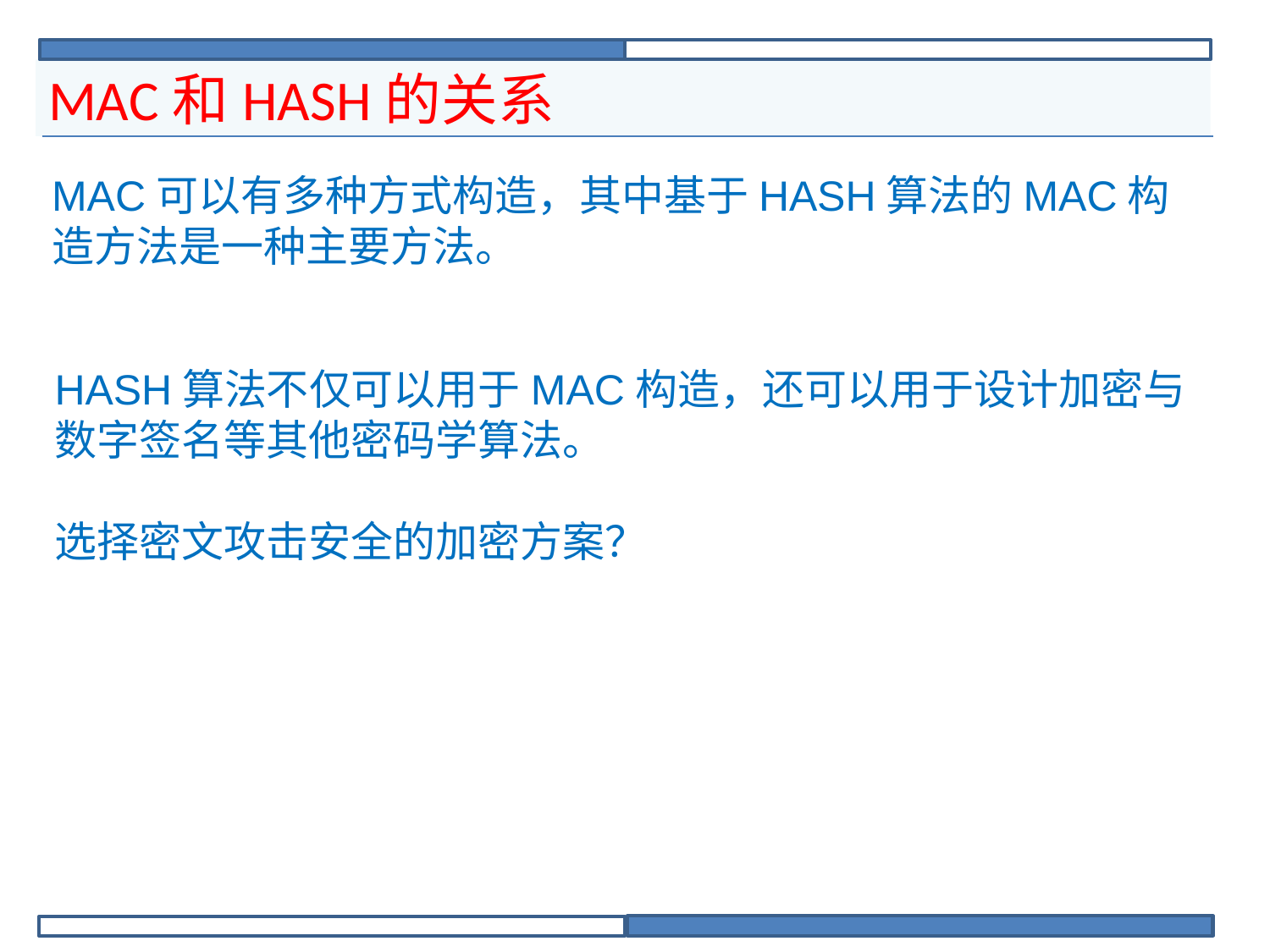

# MAC和HASH的关系
MAC可以有多种方式构造，其中基于HASH算法的MAC构造方法是一种主要方法。
HASH算法不仅可以用于MAC构造，还可以用于设计加密与数字签名等其他密码学算法。

选择密文攻击安全的加密方案？